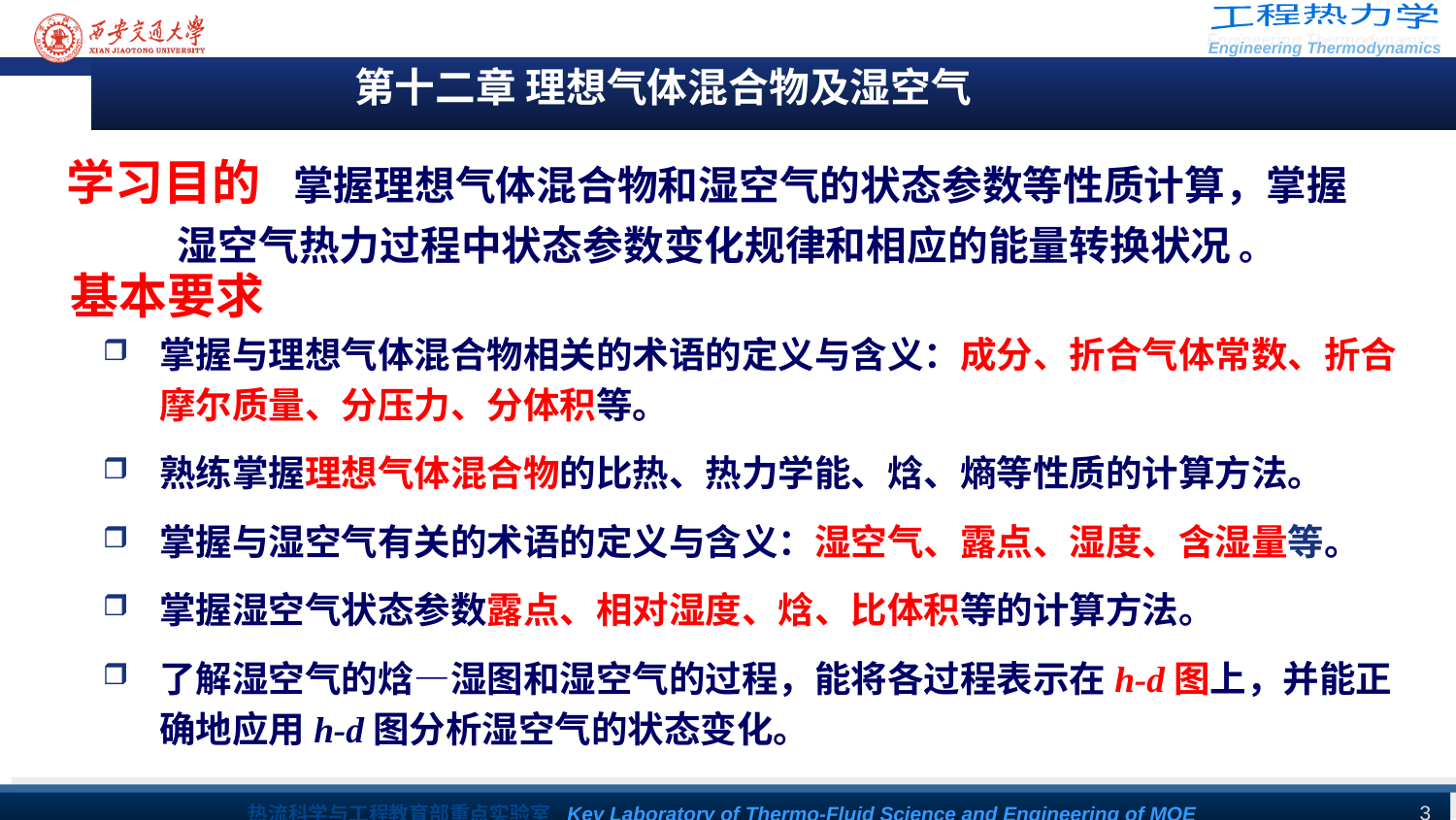

第十二章 理想气体混合物及湿空气
学习目的   掌握理想气体混合物和湿空气的状态参数等性质计算，掌握
           湿空气热力过程中状态参数变化规律和相应的能量转换状况 。
基本要求
掌握与理想气体混合物相关的术语的定义与含义：成分、折合气体常数、折合摩尔质量、分压力、分体积等。
熟练掌握理想气体混合物的比热、热力学能、焓、熵等性质的计算方法。
掌握与湿空气有关的术语的定义与含义：湿空气、露点、湿度、含湿量等。
掌握湿空气状态参数露点、相对湿度、焓、比体积等的计算方法。
了解湿空气的焓—湿图和湿空气的过程，能将各过程表示在h-d图上，并能正确地应用h-d图分析湿空气的状态变化。
3